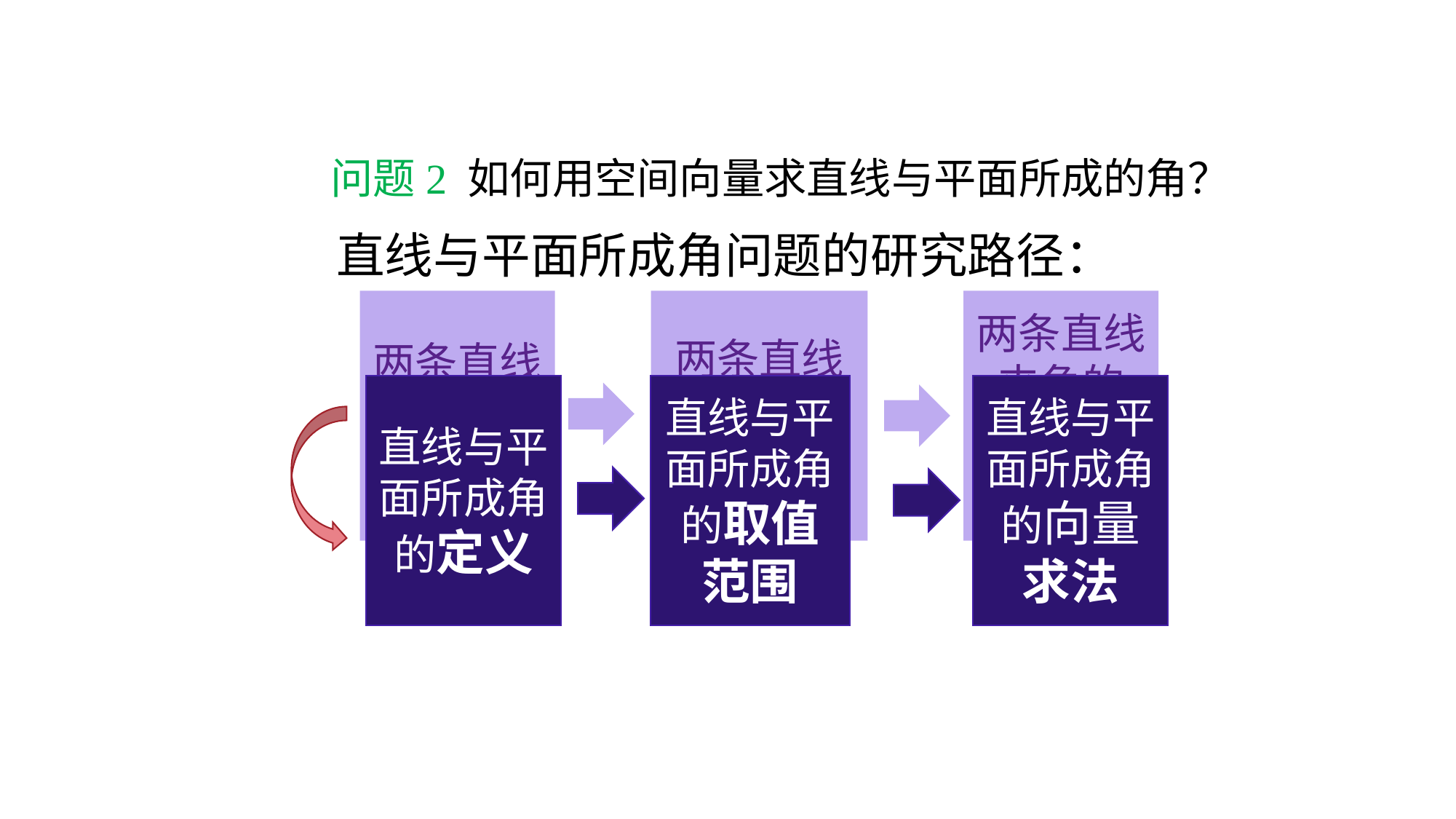

问题2 如何用空间向量求直线与平面所成的角？
直线与平面所成角问题的研究路径：
两条直线夹角的定义
两条直线夹角的取值范围
两条直线夹角的向量求法

直线与平面所成角的定义
直线与平面所成角的取值范围
直线与平面所成角的向量求法